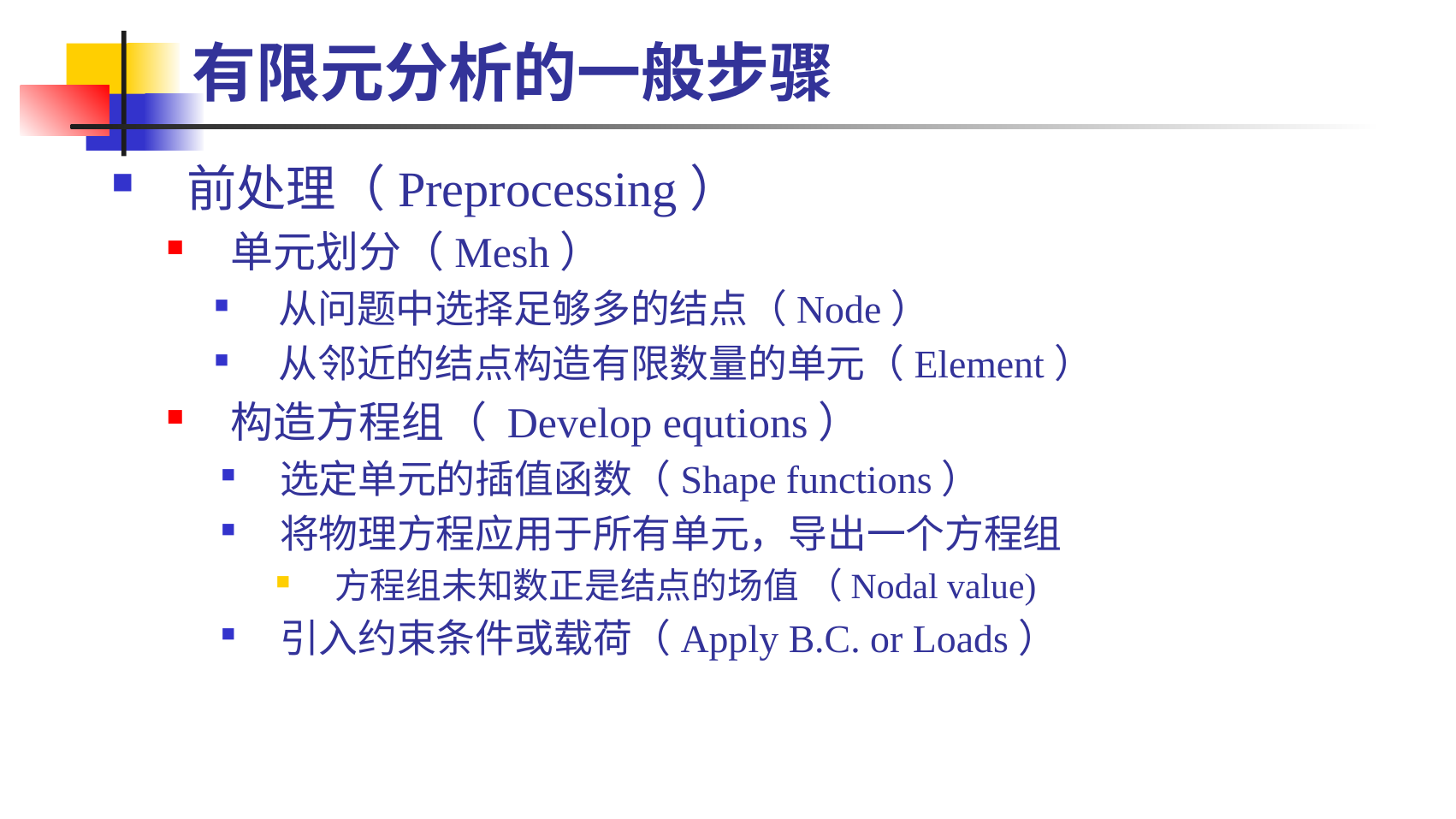

# 有限元分析的一般步骤
前处理（Preprocessing）
单元划分（Mesh）
从问题中选择足够多的结点（Node）
从邻近的结点构造有限数量的单元（Element）
构造方程组（ Develop equtions）
选定单元的插值函数（Shape functions）
将物理方程应用于所有单元，导出一个方程组
方程组未知数正是结点的场值 （Nodal value)
引入约束条件或载荷（Apply B.C. or Loads）